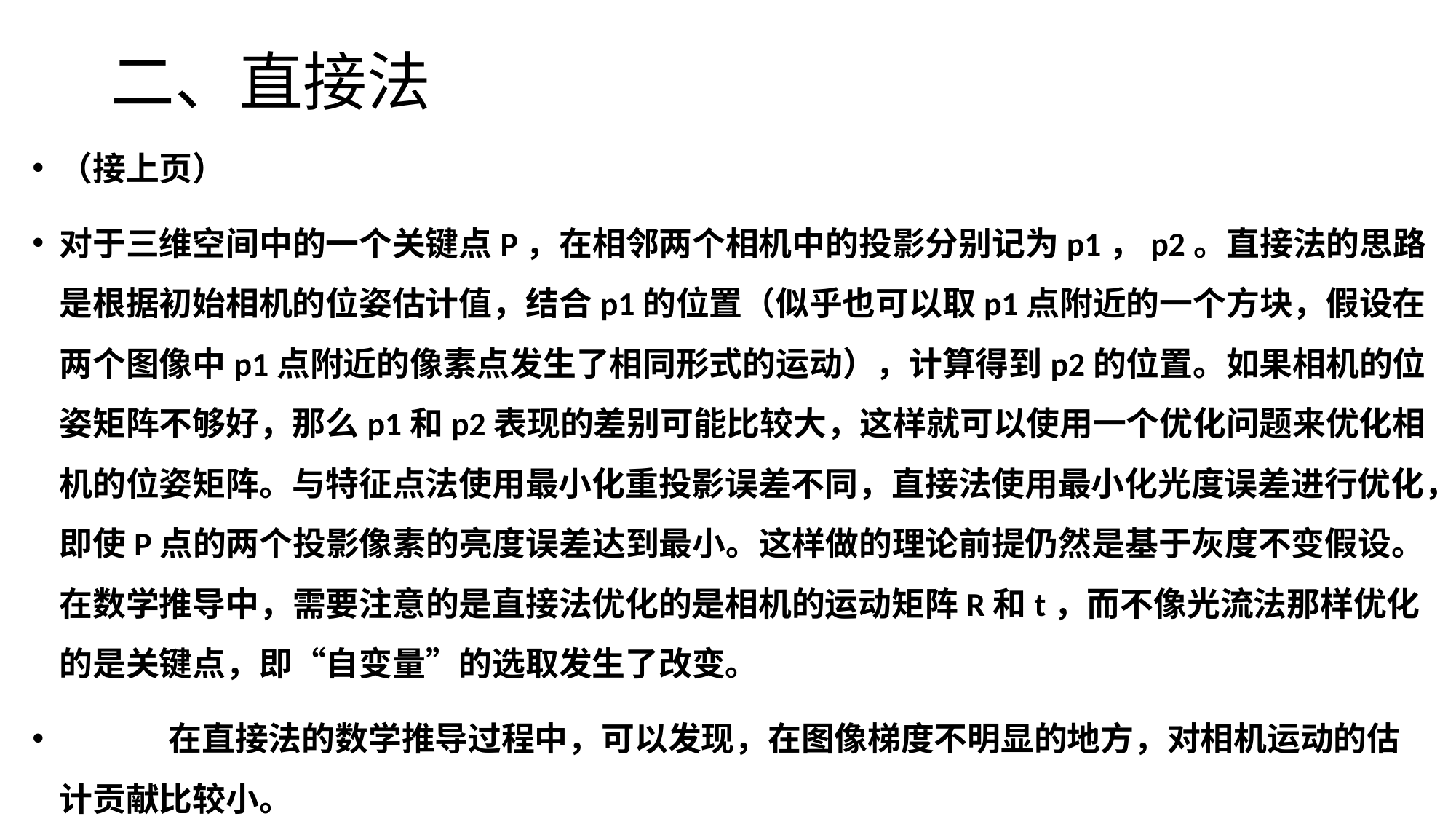

# 二、直接法
（接上页）
对于三维空间中的一个关键点P，在相邻两个相机中的投影分别记为p1，p2。直接法的思路是根据初始相机的位姿估计值，结合p1的位置（似乎也可以取p1点附近的一个方块，假设在两个图像中p1点附近的像素点发生了相同形式的运动），计算得到p2的位置。如果相机的位姿矩阵不够好，那么p1和p2表现的差别可能比较大，这样就可以使用一个优化问题来优化相机的位姿矩阵。与特征点法使用最小化重投影误差不同，直接法使用最小化光度误差进行优化，即使P点的两个投影像素的亮度误差达到最小。这样做的理论前提仍然是基于灰度不变假设。在数学推导中，需要注意的是直接法优化的是相机的运动矩阵R和t，而不像光流法那样优化的是关键点，即“自变量”的选取发生了改变。
	在直接法的数学推导过程中，可以发现，在图像梯度不明显的地方，对相机运动的估计贡献比较小。